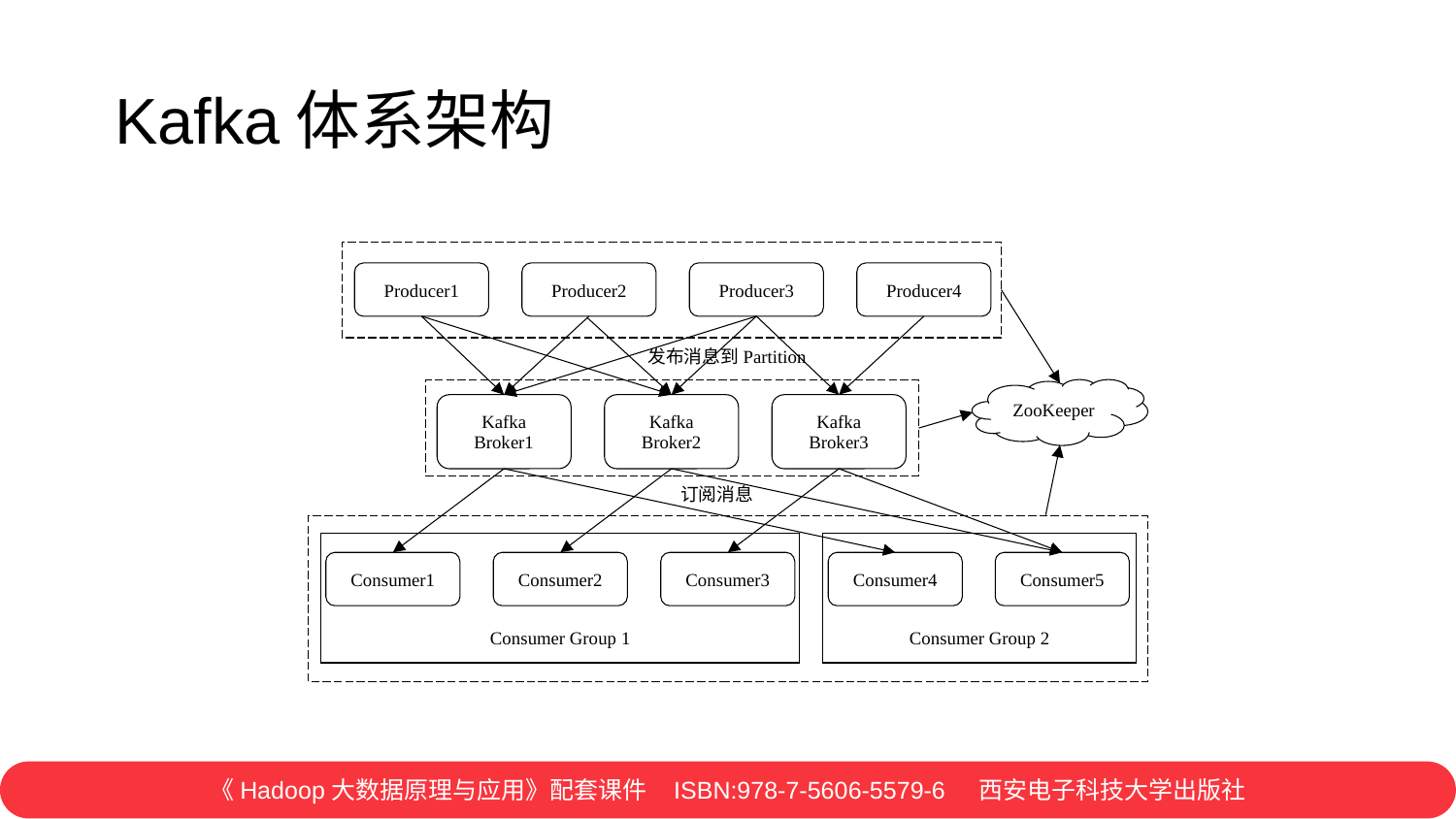

# Kafka体系架构

Producer1
Producer2
Producer3
Producer4
发布消息到Partition
ZooKeeper

Kafka
Broker1
Kafka
Broker2
Kafka
Broker3
订阅消息

Consumer Group 1

Consumer Group 2
Consumer1
Consumer2
Consumer3
Consumer4
Consumer5